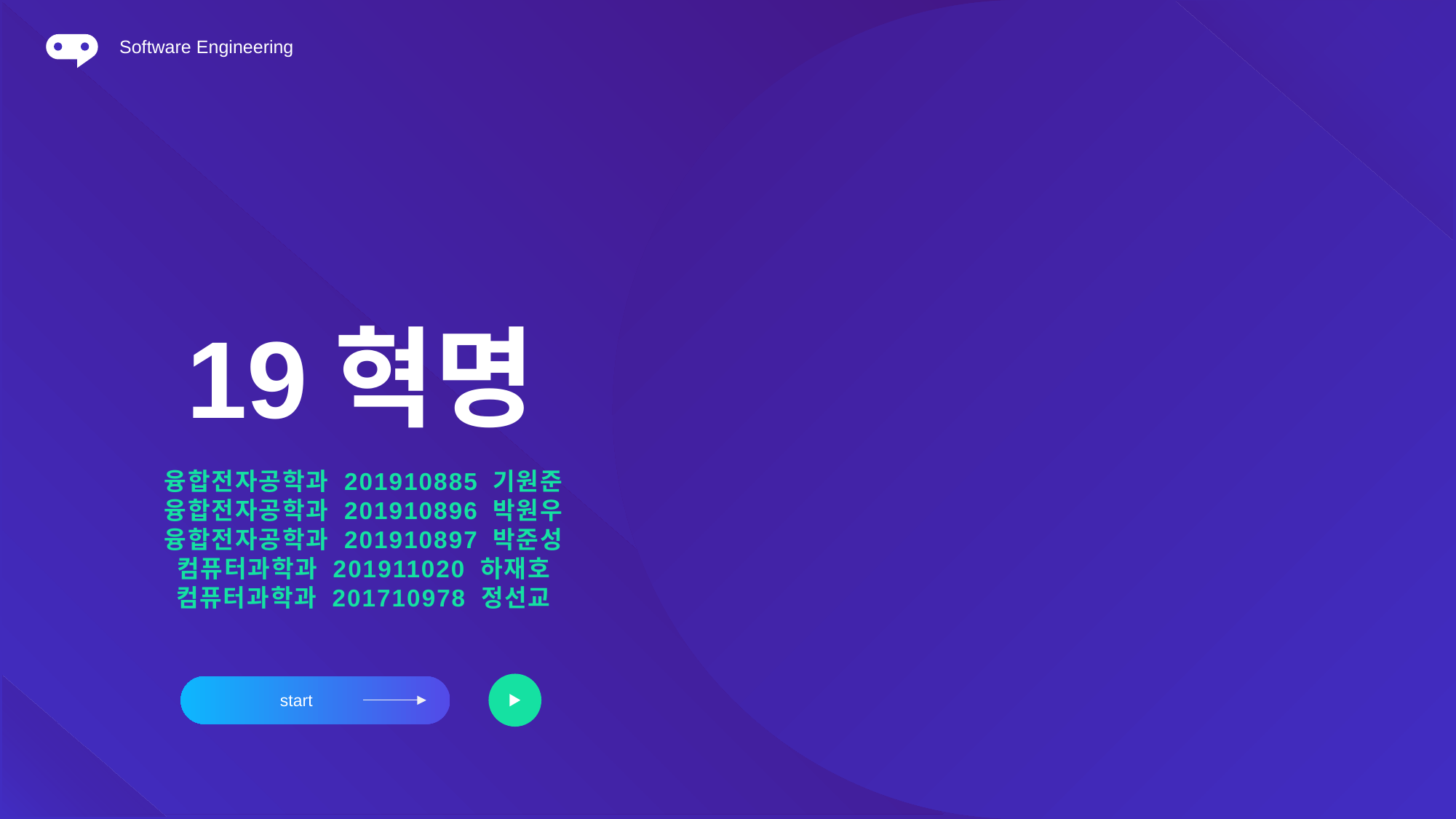

Software Engineering

19혁명
융합전자공학과 201910885 기원준
융합전자공학과 201910896 박원우
융합전자공학과 201910897 박준성
컴퓨터과학과 201911020 하재호
컴퓨터과학과 201710978 정선교

start